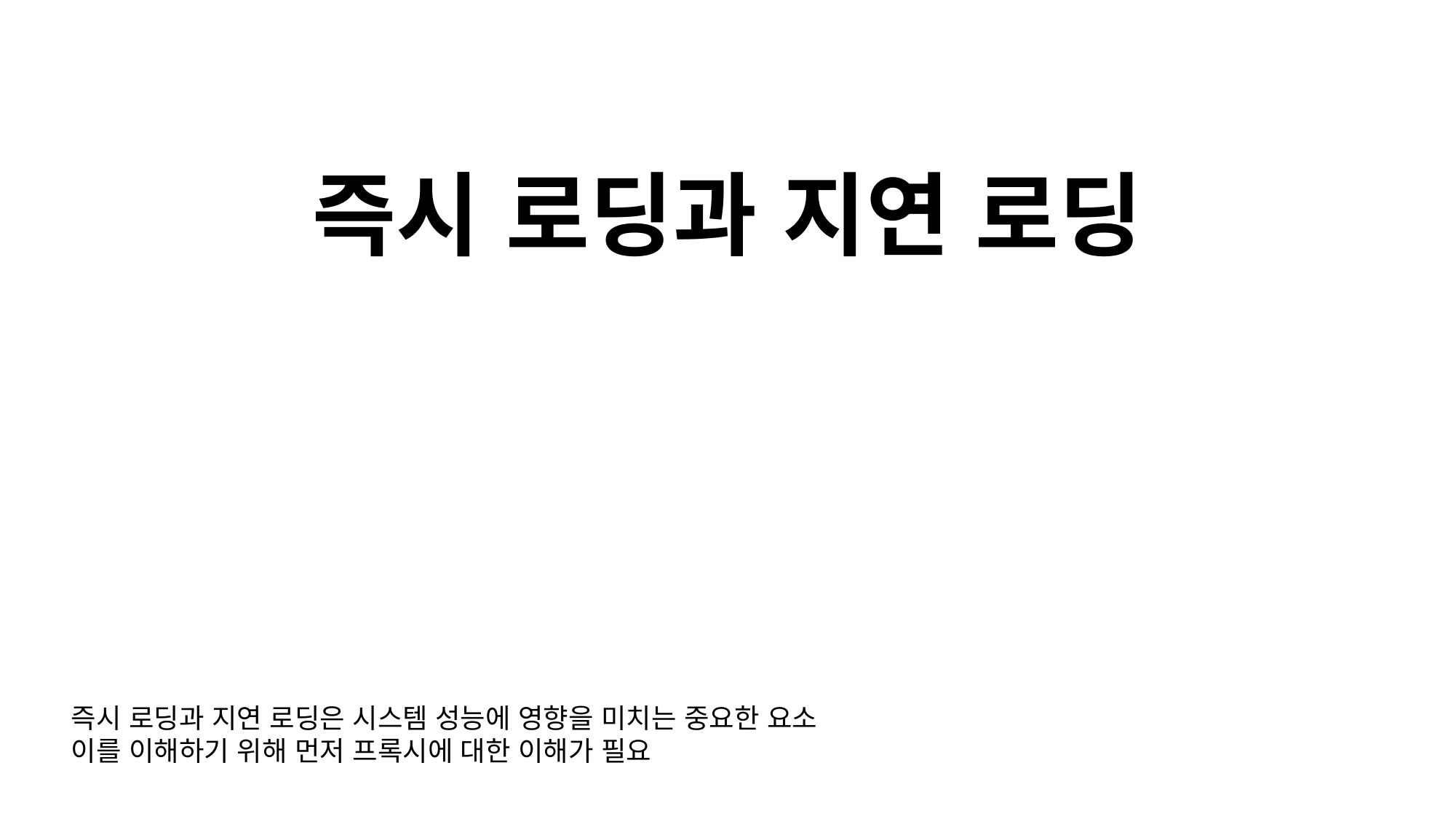

# 즉시 로딩과 지연 로딩
즉시 로딩과 지연 로딩은 시스템 성능에 영향을 미치는 중요한 요소
이를 이해하기 위해 먼저 프록시에 대한 이해가 필요